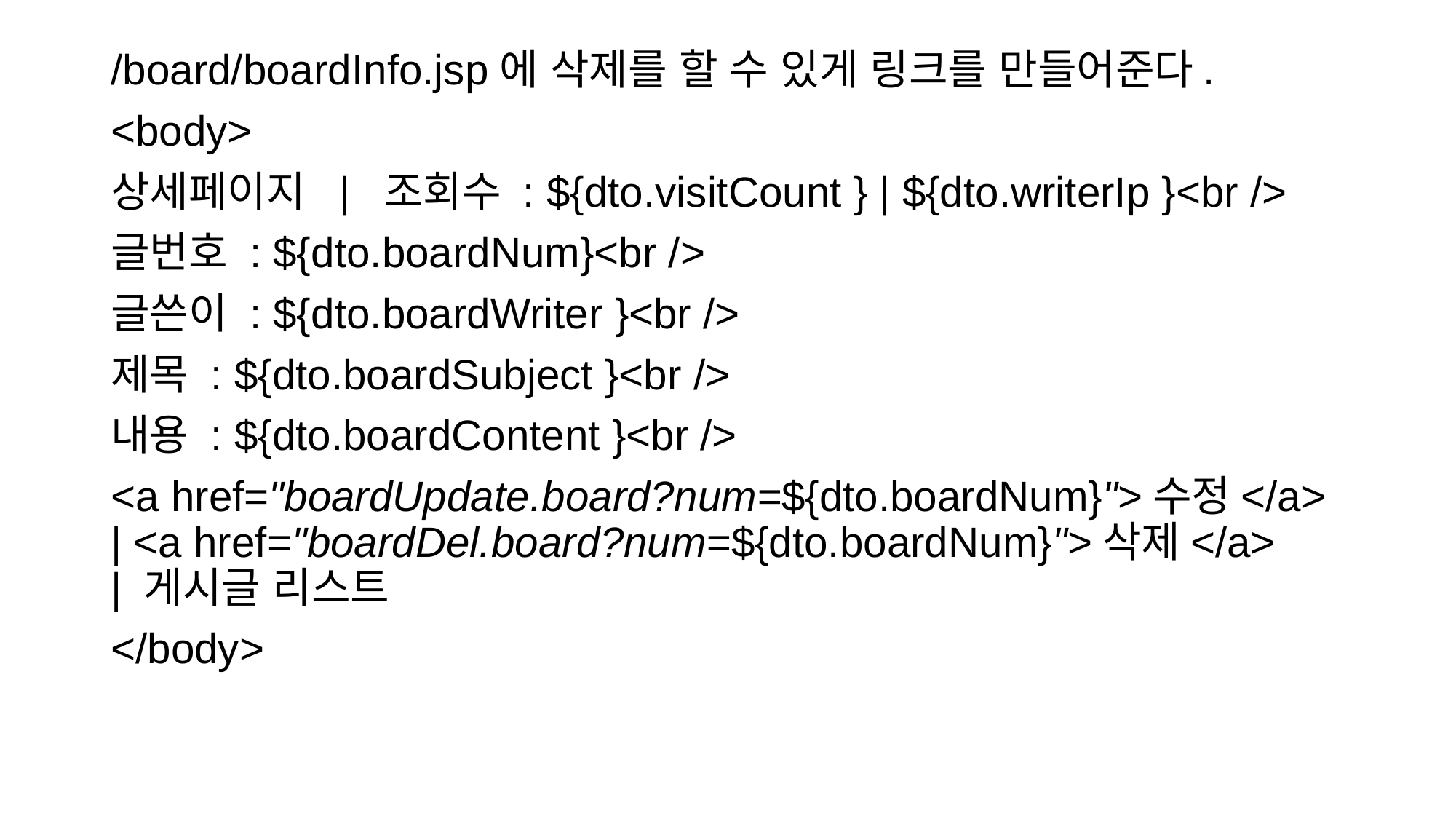

/board/boardInfo.jsp에 삭제를 할 수 있게 링크를 만들어준다.
<body>
상세페이지  |  조회수 : ${dto.visitCount } | ${dto.writerIp }<br />
글번호 : ${dto.boardNum}<br />
글쓴이 : ${dto.boardWriter }<br />
제목 : ${dto.boardSubject }<br />
내용 : ${dto.boardContent }<br />
<a href="boardUpdate.board?num=${dto.boardNum}">수정</a> | <a href="boardDel.board?num=${dto.boardNum}">삭제</a> | 게시글 리스트
</body>